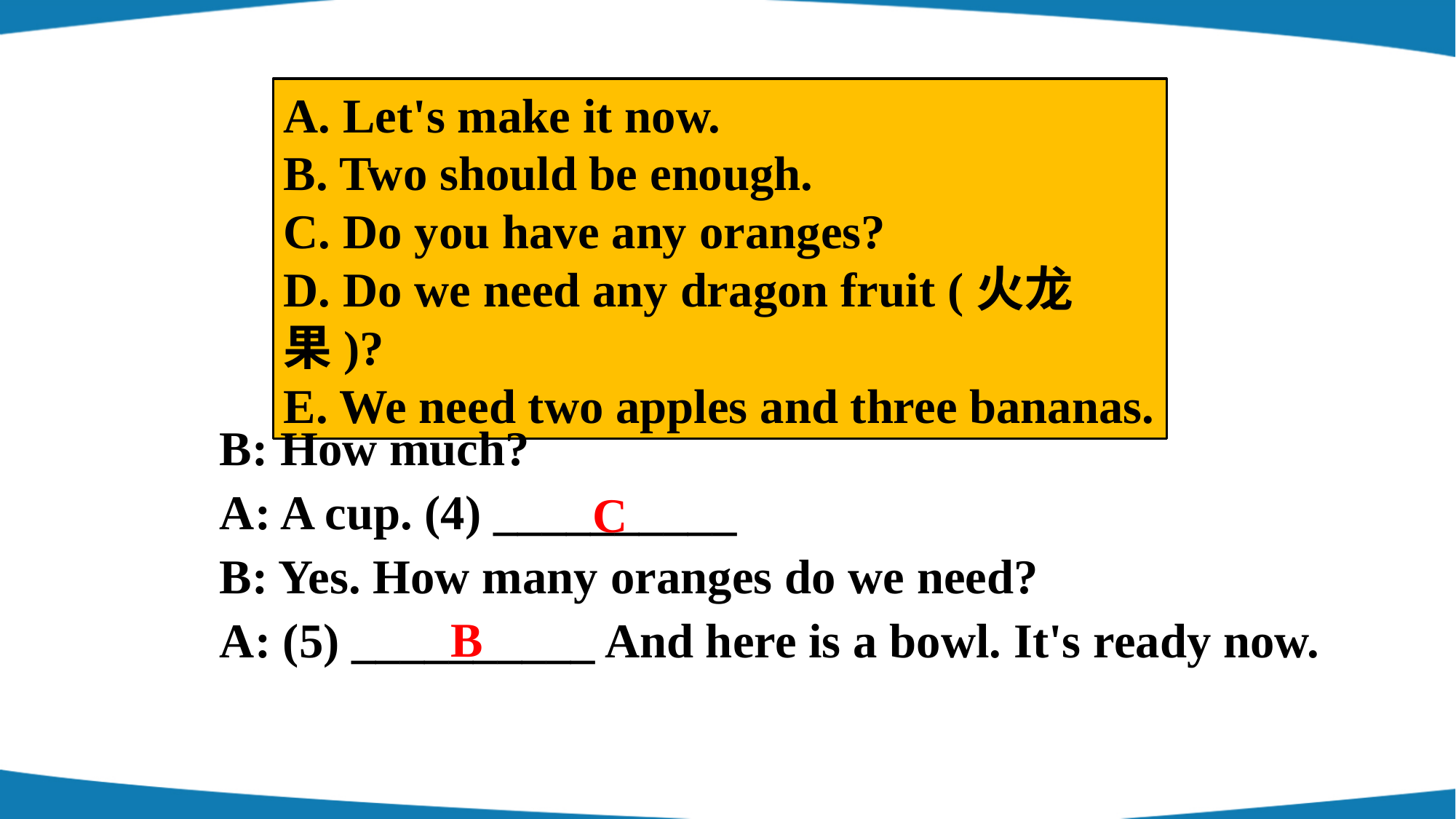

A. Let's make it now.
B. Two should be enough.
C. Do you have any oranges?
D. Do we need any dragon fruit (火龙果)?
E. We need two apples and three bananas.
B: How much?
A: A cup. (4) __________
B: Yes. How many oranges do we need?
A: (5) __________ And here is a bowl. It's ready now.
C
B